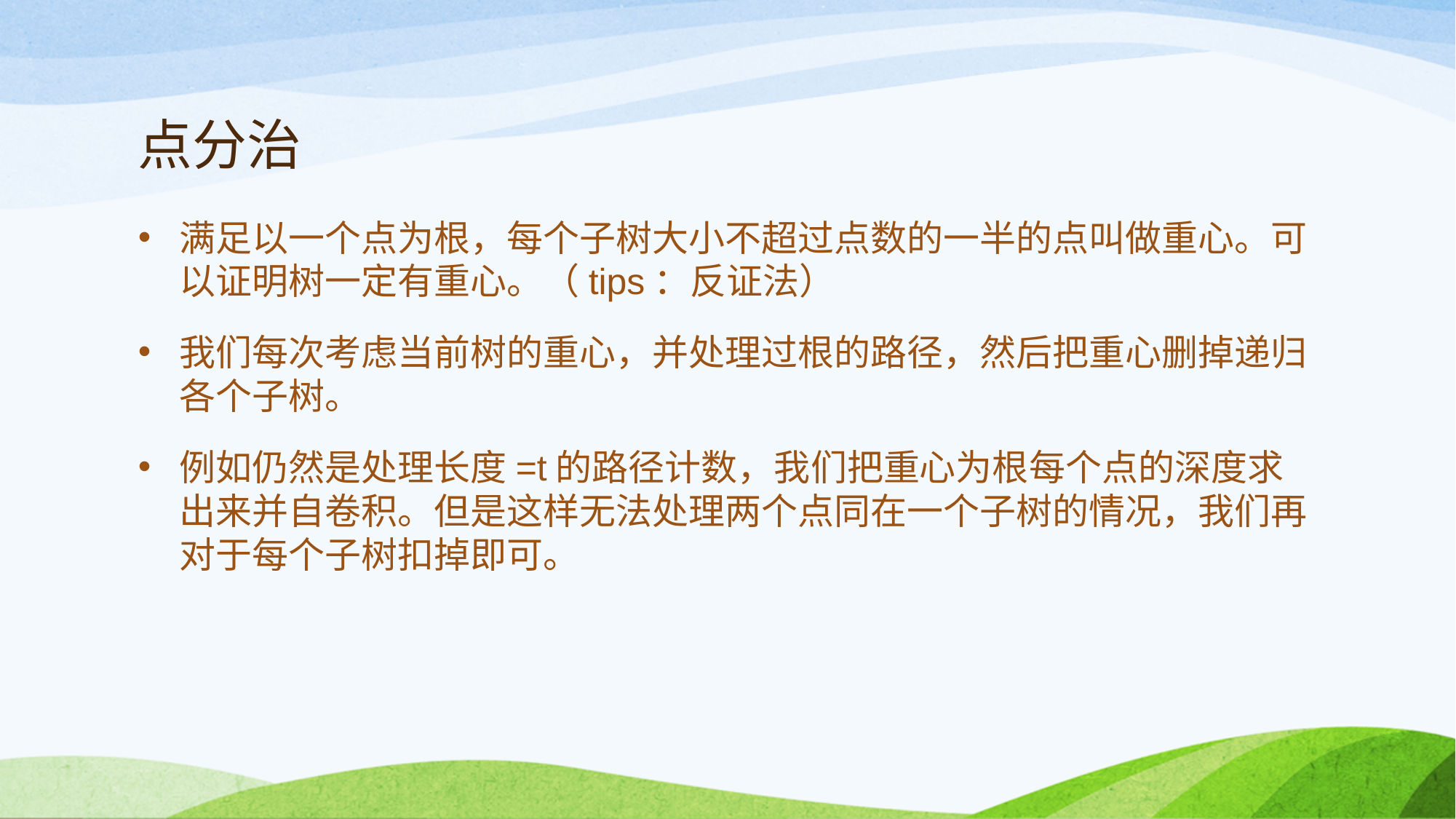

# 点分治
满足以一个点为根，每个子树大小不超过点数的一半的点叫做重心。可以证明树一定有重心。（tips：反证法）
我们每次考虑当前树的重心，并处理过根的路径，然后把重心删掉递归各个子树。
例如仍然是处理长度=t的路径计数，我们把重心为根每个点的深度求出来并自卷积。但是这样无法处理两个点同在一个子树的情况，我们再对于每个子树扣掉即可。